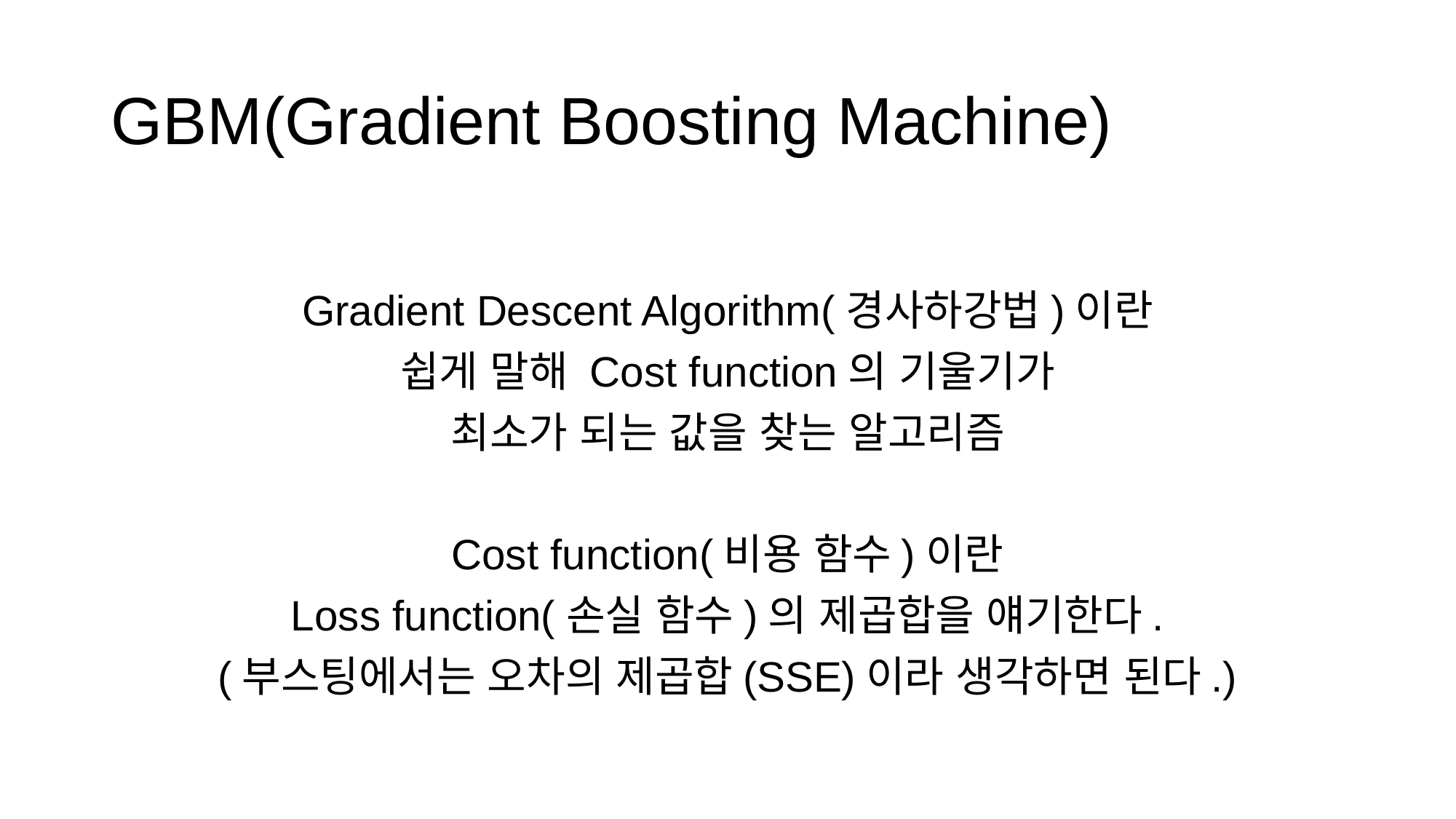

# GBM(Gradient Boosting Machine)

Gradient Descent Algorithm(경사하강법)이란
쉽게 말해 Cost function의 기울기가
최소가 되는 값을 찾는 알고리즘

Cost function(비용 함수)이란
Loss function(손실 함수)의 제곱합을 얘기한다.
(부스팅에서는 오차의 제곱합(SSE)이라 생각하면 된다.)